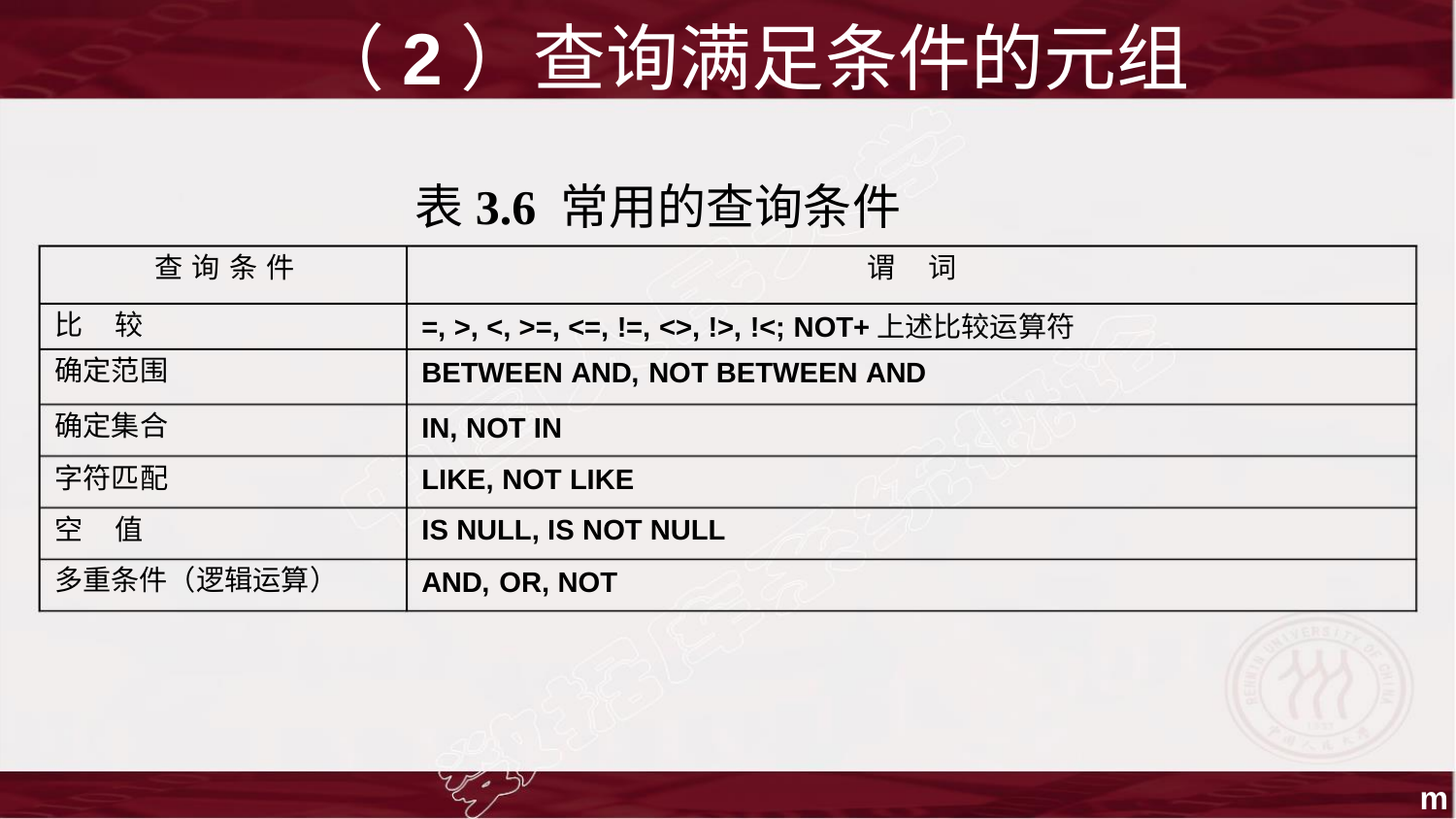

（2）查询满足条件的元组
表3.6 常用的查询条件
查 询 条 件
谓 词
=, >, <, >=, <=, !=, <>, !>, !<; NOT+上述比较运算符
比 较
BETWEEN AND, NOT BETWEEN AND
确定范围
确定集合
字符匹配
空 值
IN, NOT IN
LIKE, NOT LIKE
IS NULL, IS NOT NULL
AND, OR, NOT
多重条件（逻辑运算）
m